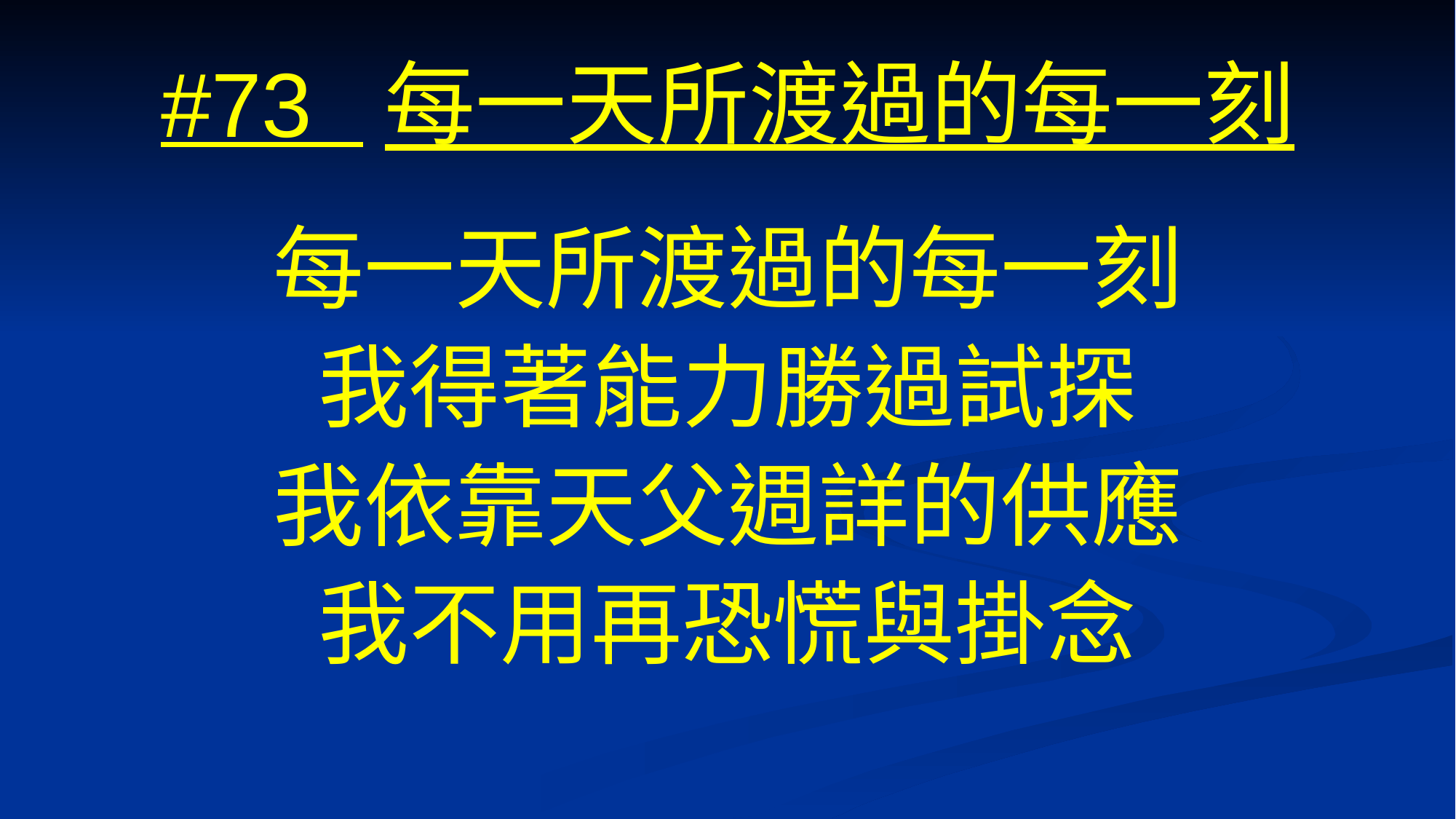

# #73  每一天所渡過的每一刻
每一天所渡過的每一刻
我得著能力勝過試探
我依靠天父週詳的供應
我不用再恐慌與掛念